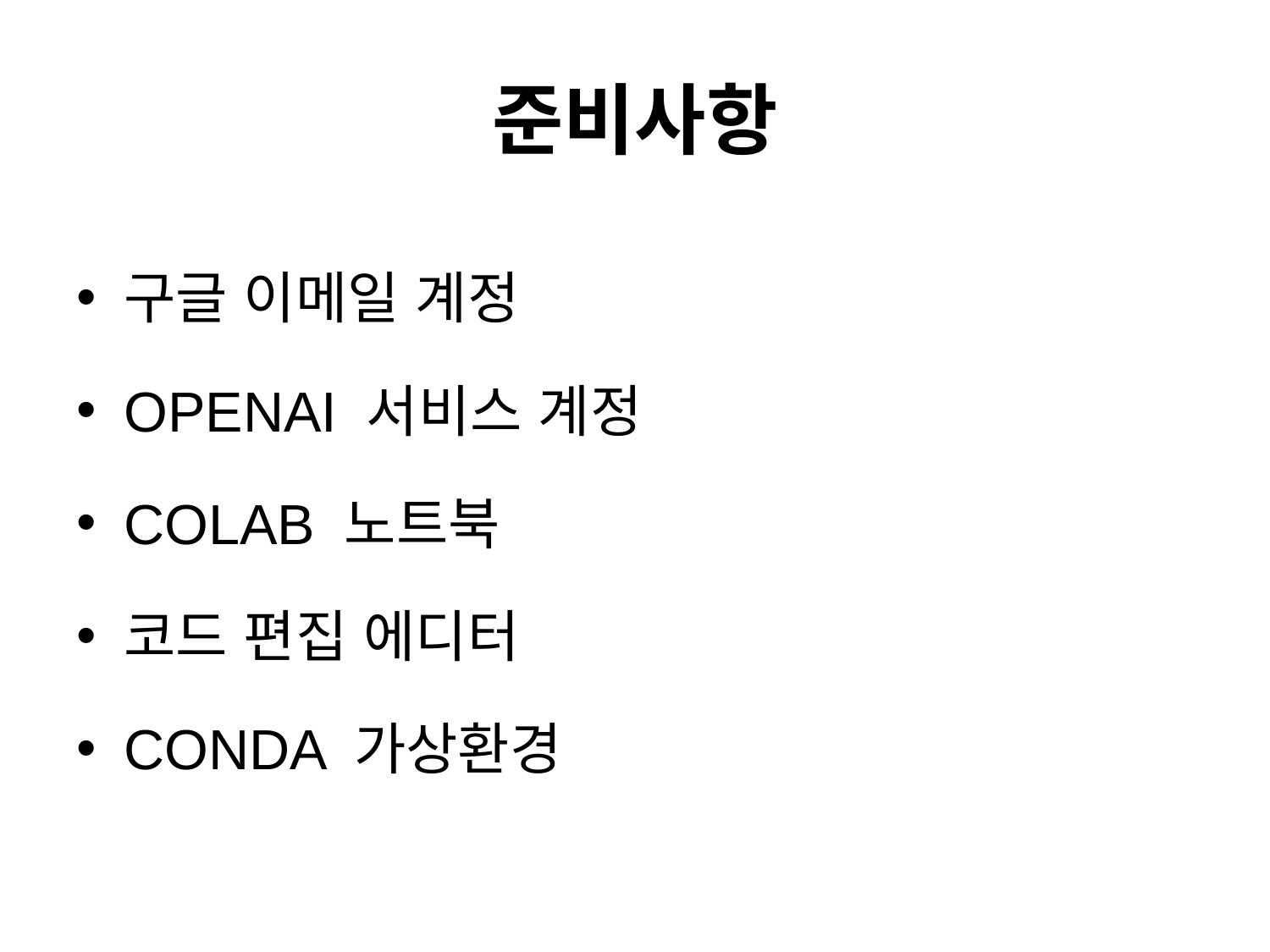

# 준비사항
구글 이메일 계정
OPENAI 서비스 계정
COLAB 노트북
코드 편집 에디터
CONDA 가상환경